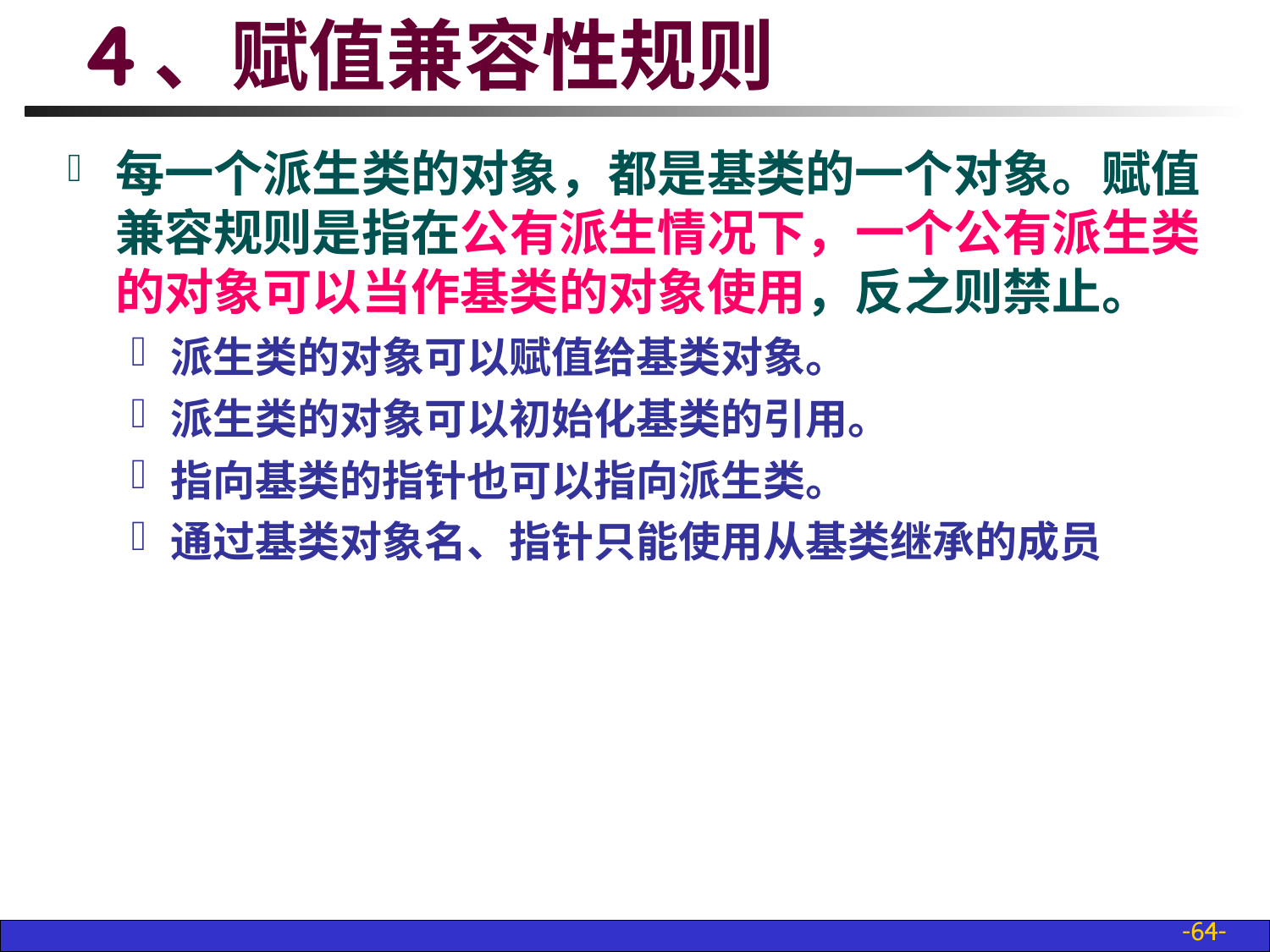

# 4、赋值兼容性规则
每一个派生类的对象，都是基类的一个对象。赋值兼容规则是指在公有派生情况下，一个公有派生类的对象可以当作基类的对象使用，反之则禁止。
派生类的对象可以赋值给基类对象。
派生类的对象可以初始化基类的引用。
指向基类的指针也可以指向派生类。
通过基类对象名、指针只能使用从基类继承的成员
-64-